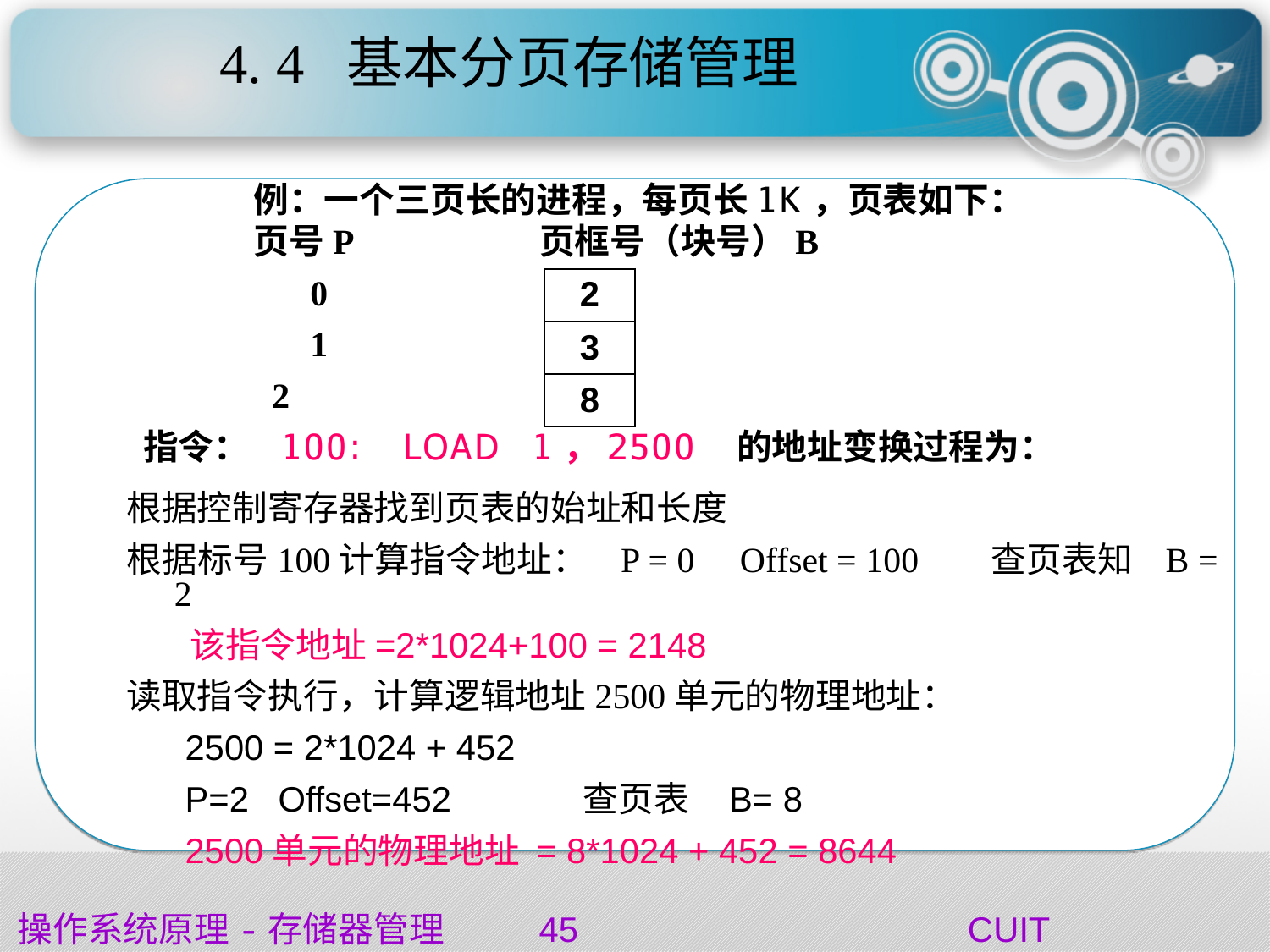

# 4. 4	基本分页存储管理
例：一个三页长的进程，每页长1K，页表如下：
页号P		页框号（块号）B
              	 0
              	 1
     	           2
 指令：   100:    LOAD   1，2500   的地址变换过程为：
| 2 |
| --- |
| 3 |
| 8 |
根据控制寄存器找到页表的始址和长度
根据标号100计算指令地址：   P = 0     Offset = 100       查页表知   B = 2
       该指令地址=2*1024+100 = 2148
读取指令执行，计算逻辑地址2500单元的物理地址：
      2500 = 2*1024 + 452
      P=2   Offset=452	  查页表    B= 8
      2500单元的物理地址 = 8*1024 + 452 = 8644